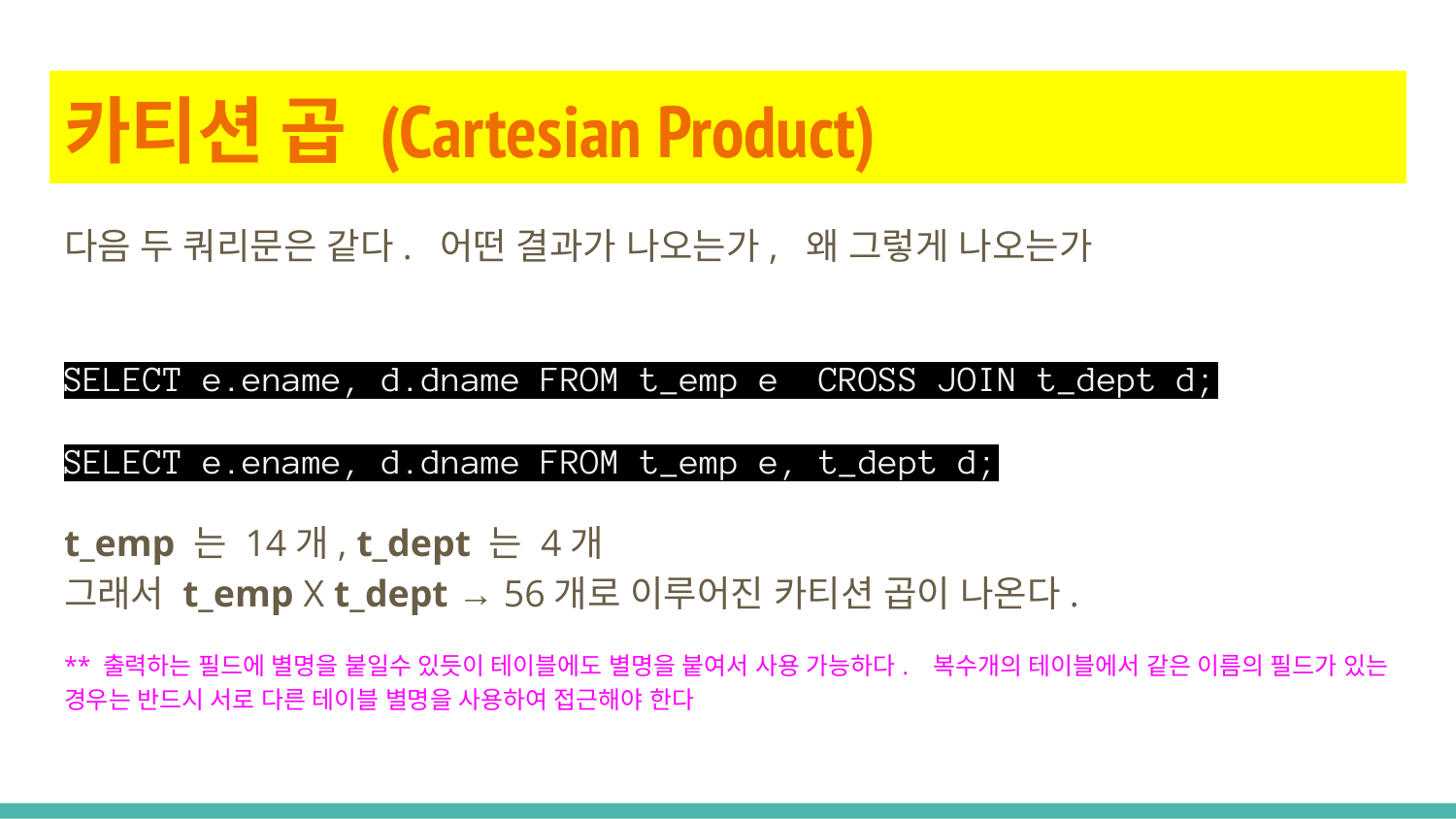

# 카티션 곱 (Cartesian Product)
다음 두 쿼리문은 같다.  어떤 결과가 나오는가,  왜 그렇게 나오는가
SELECT e.ename, d.dname FROM t_emp e  CROSS JOIN t_dept d;
SELECT e.ename, d.dname FROM t_emp e, t_dept d;
t_emp 는 14개, t_dept 는 4개
그래서 t_emp X t_dept → 56개로 이루어진 카티션 곱이 나온다.
** 출력하는 필드에 별명을 붙일수 있듯이 테이블에도 별명을 붙여서 사용 가능하다.   복수개의 테이블에서 같은 이름의 필드가 있는 경우는 반드시 서로 다른 테이블 별명을 사용하여 접근해야 한다